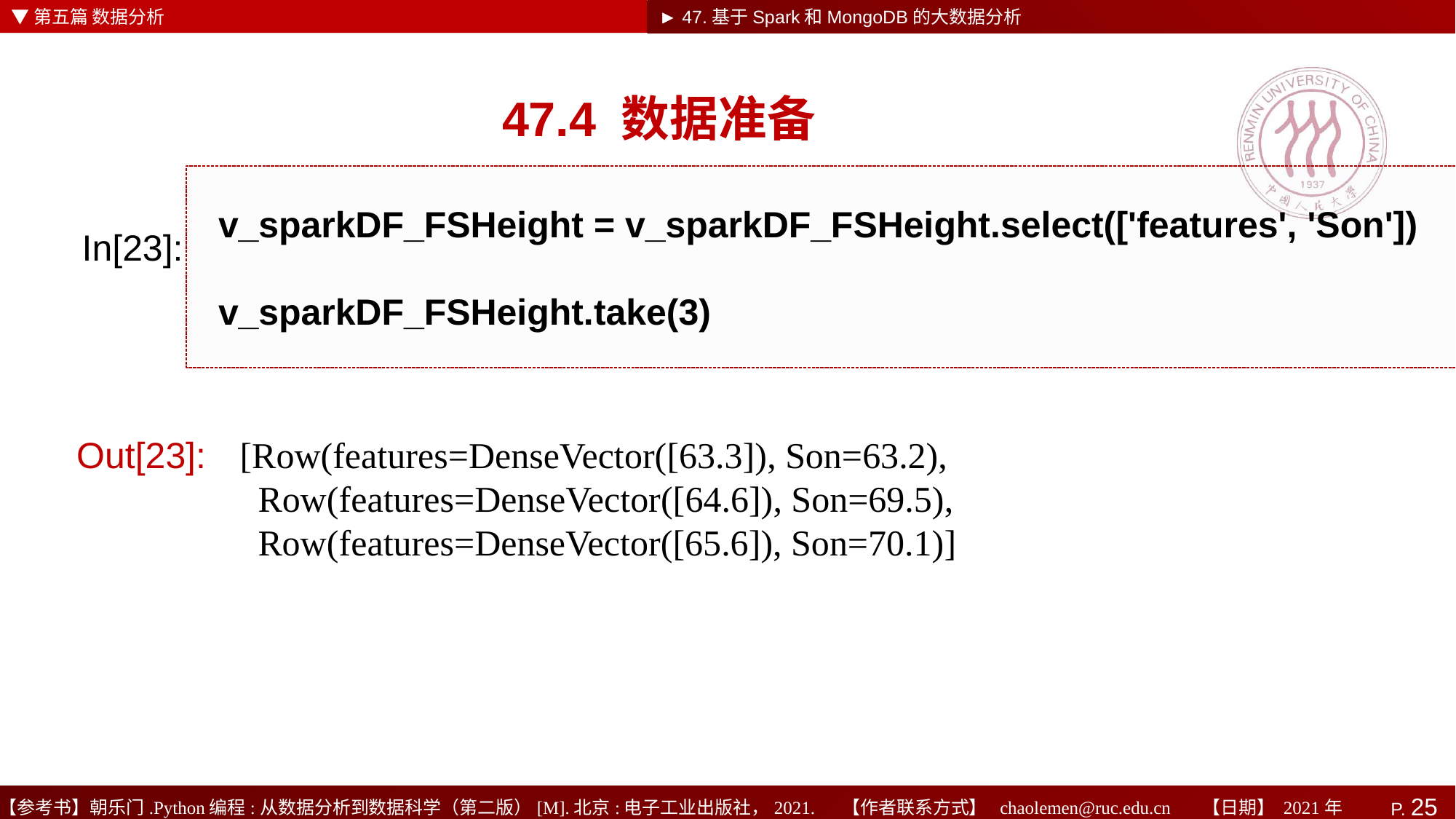

▼第五篇 数据分析
►
► 47.基于Spark和MongoDB的大数据分析
# 47.4 数据准备
v_sparkDF_FSHeight = v_sparkDF_FSHeight.select(['features', 'Son'])

v_sparkDF_FSHeight.take(3)
In[23]:
Out[23]:
[Row(features=DenseVector([63.3]), Son=63.2),
  Row(features=DenseVector([64.6]), Son=69.5),
  Row(features=DenseVector([65.6]), Son=70.1)]